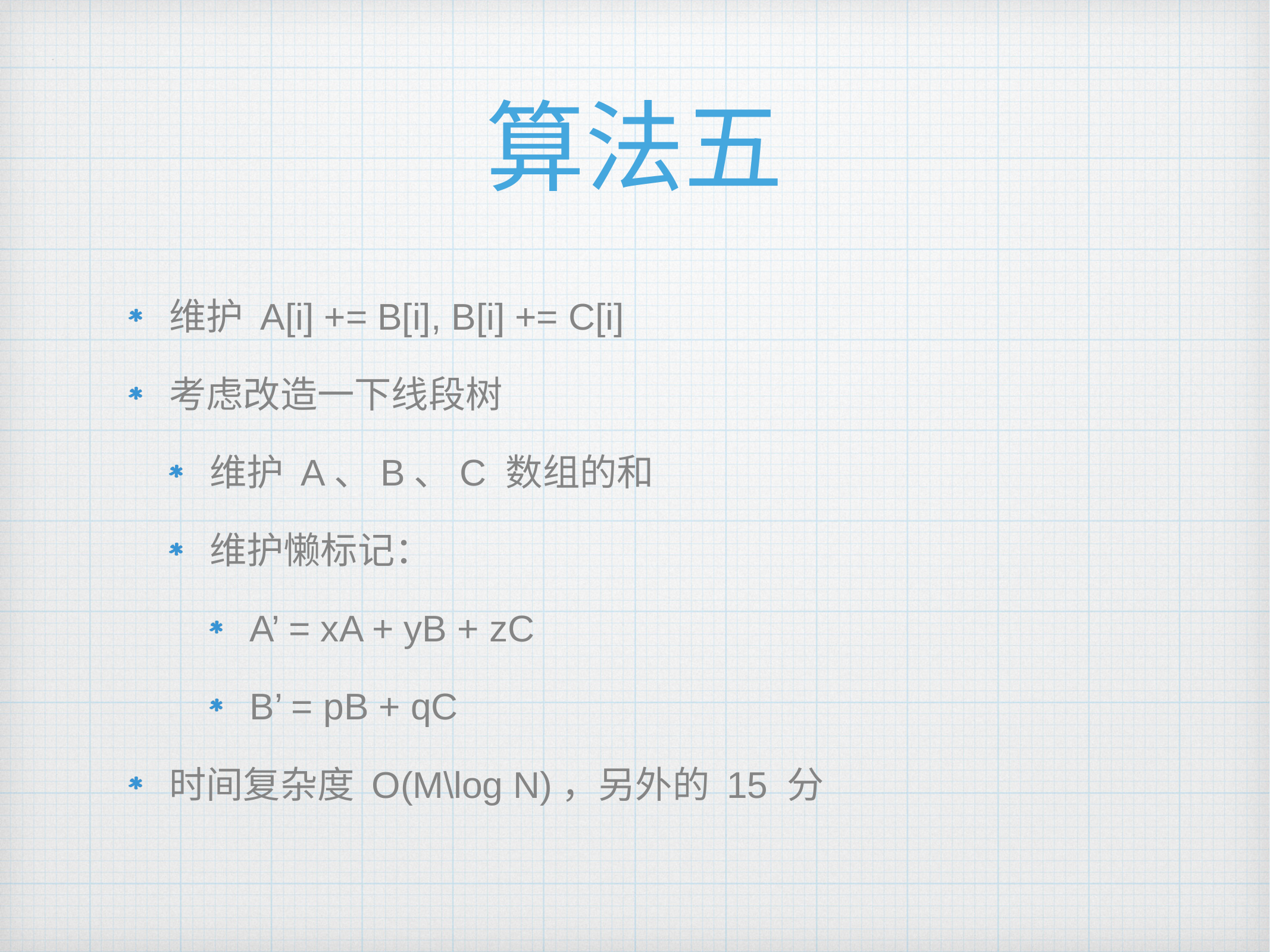

# 算法五
维护 A[i] += B[i], B[i] += C[i]
考虑改造一下线段树
维护 A、B、C 数组的和
维护懒标记：
A’ = xA + yB + zC
B’ = pB + qC
时间复杂度 O(M\log N)，另外的 15 分